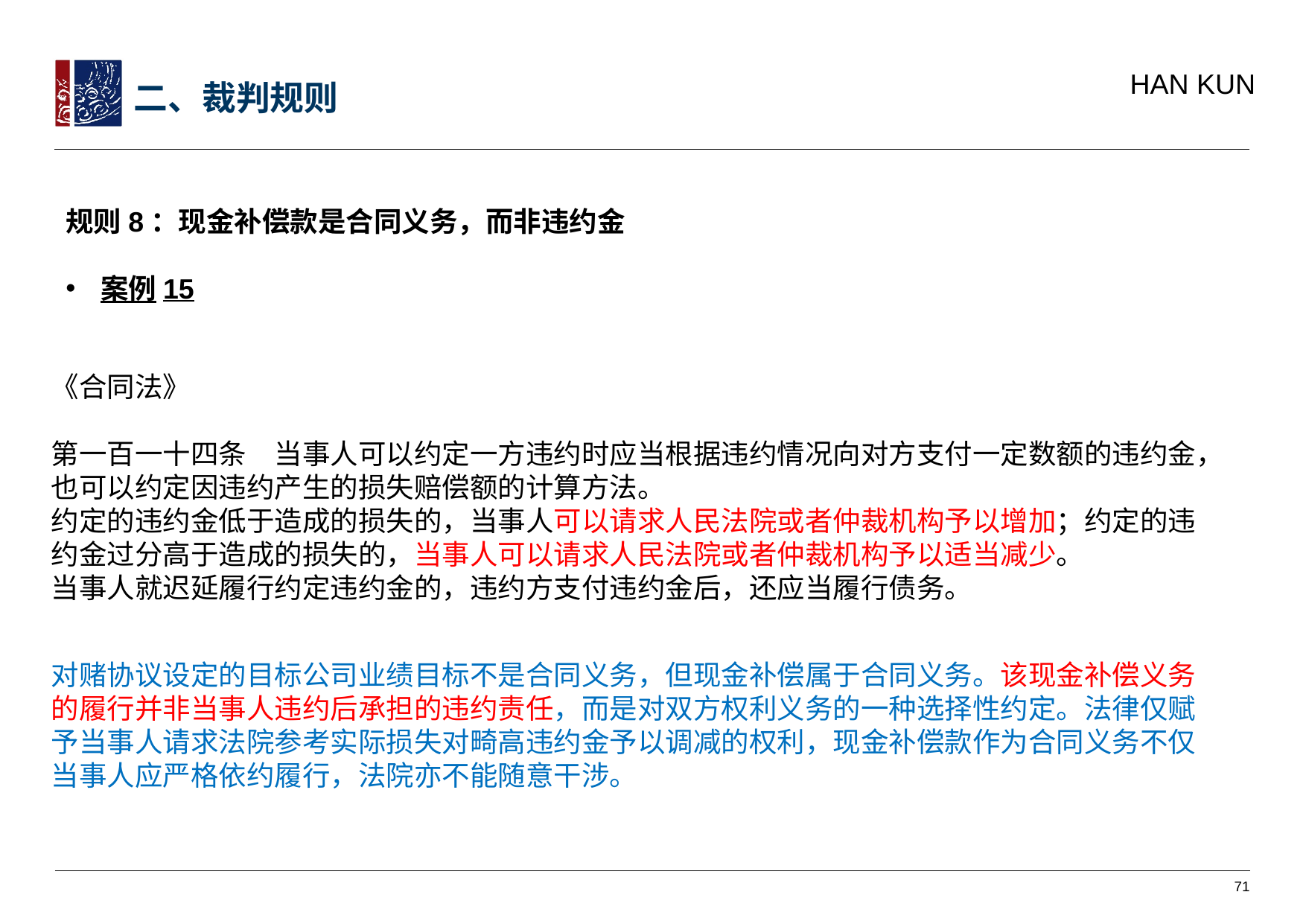

二、裁判规则

规则8：现金补偿款是合同义务，而非违约金

案例15
《合同法》

第一百一十四条　当事人可以约定一方违约时应当根据违约情况向对方支付一定数额的违约金，也可以约定因违约产生的损失赔偿额的计算方法。
约定的违约金低于造成的损失的，当事人可以请求人民法院或者仲裁机构予以增加；约定的违约金过分高于造成的损失的，当事人可以请求人民法院或者仲裁机构予以适当减少。
当事人就迟延履行约定违约金的，违约方支付违约金后，还应当履行债务。
对赌协议设定的目标公司业绩目标不是合同义务，但现金补偿属于合同义务。该现金补偿义务的履行并非当事人违约后承担的违约责任，而是对双方权利义务的一种选择性约定。法律仅赋予当事人请求法院参考实际损失对畸高违约金予以调减的权利，现金补偿款作为合同义务不仅当事人应严格依约履行，法院亦不能随意干涉。